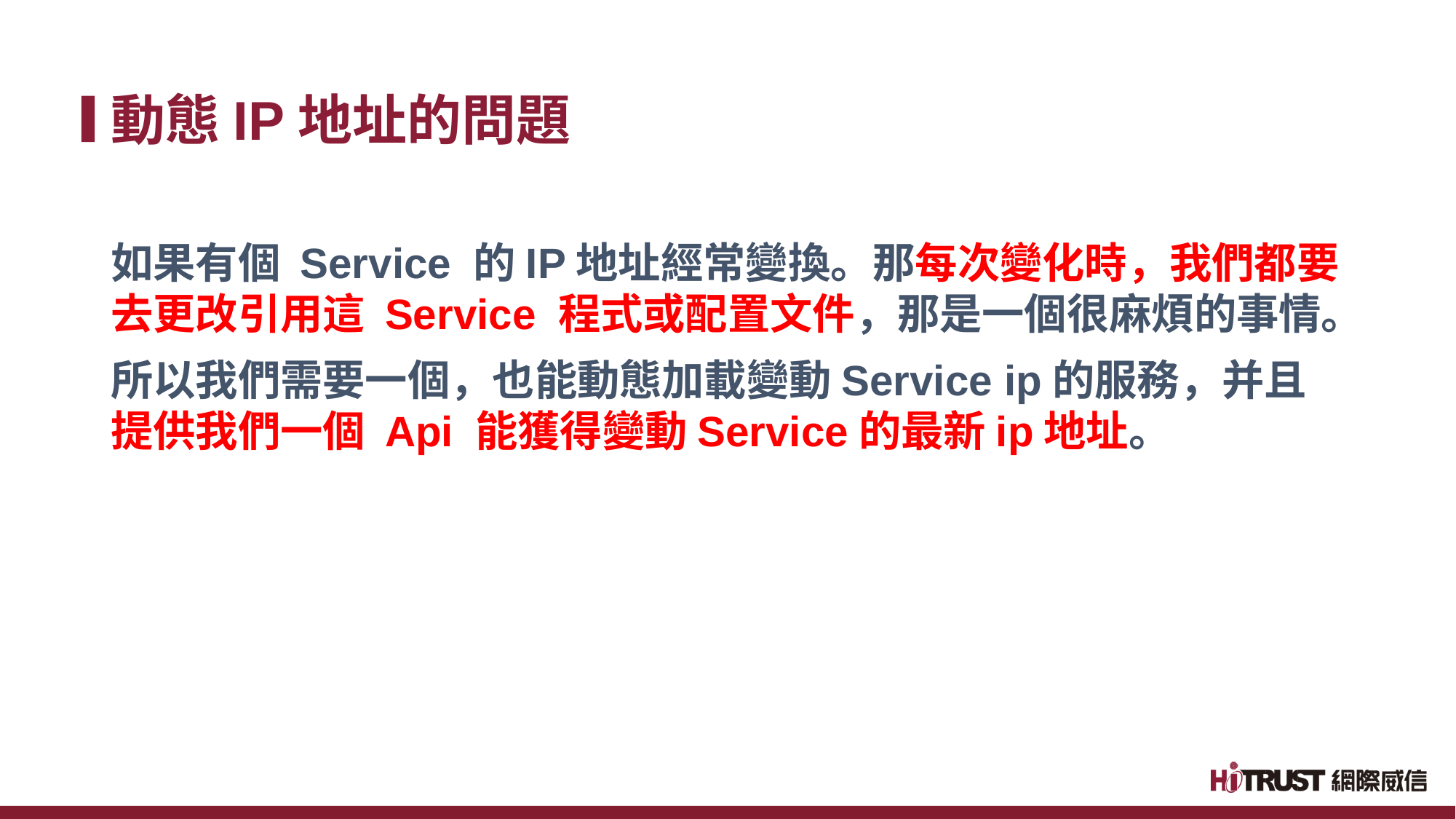

# 動態IP地址的問題

如果有個 Service 的IP地址經常變換。那每次變化時，我們都要去更改引用這 Service 程式或配置文件，那是一個很麻煩的事情。
所以我們需要一個，也能動態加載變動Service ip的服務，并且提供我們一個 Api 能獲得變動Service的最新ip地址。